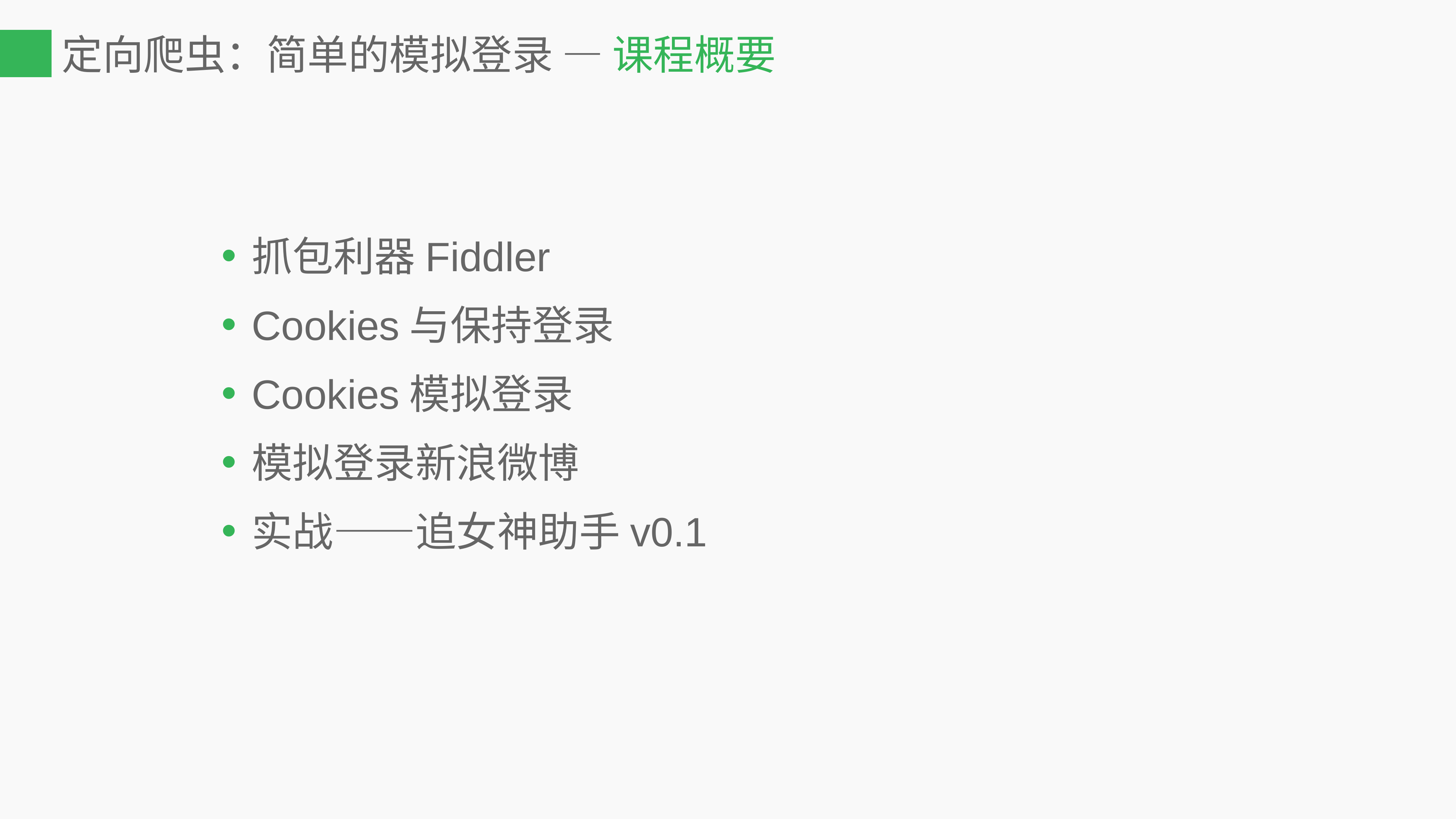

# 定向爬虫：简单的模拟登录 — 课程概要
抓包利器Fiddler
Cookies与保持登录
Cookies模拟登录
模拟登录新浪微博
实战——追女神助手v0.1